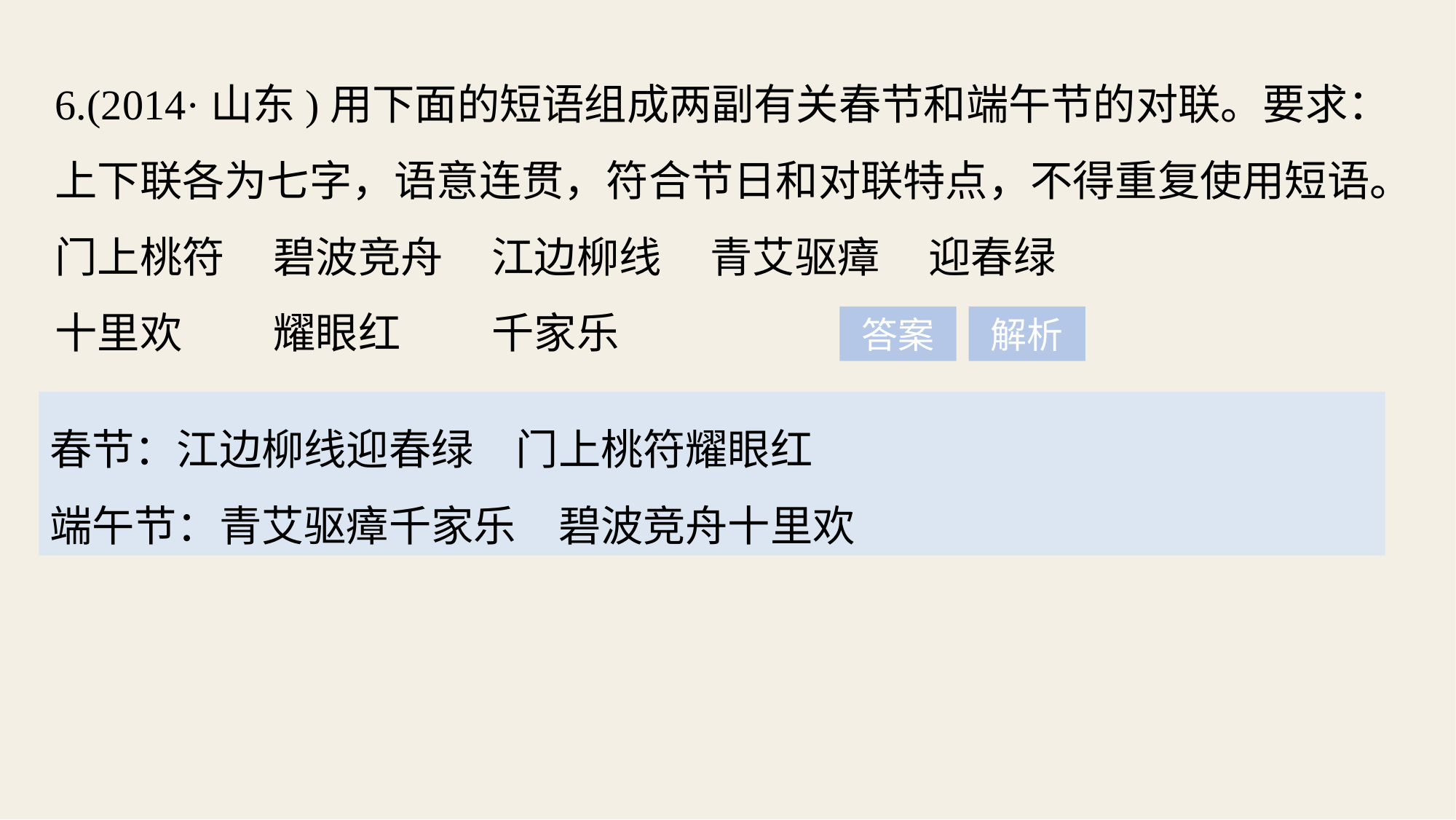

6.(2014·山东)用下面的短语组成两副有关春节和端午节的对联。要求：上下联各为七字，语意连贯，符合节日和对联特点，不得重复使用短语。
门上桃符　	碧波竞舟　	江边柳线　	青艾驱瘴　	迎春绿
十里欢　	耀眼红　	千家乐
答案
解析
春节：江边柳线迎春绿　门上桃符耀眼红
端午节：青艾驱瘴千家乐　碧波竞舟十里欢